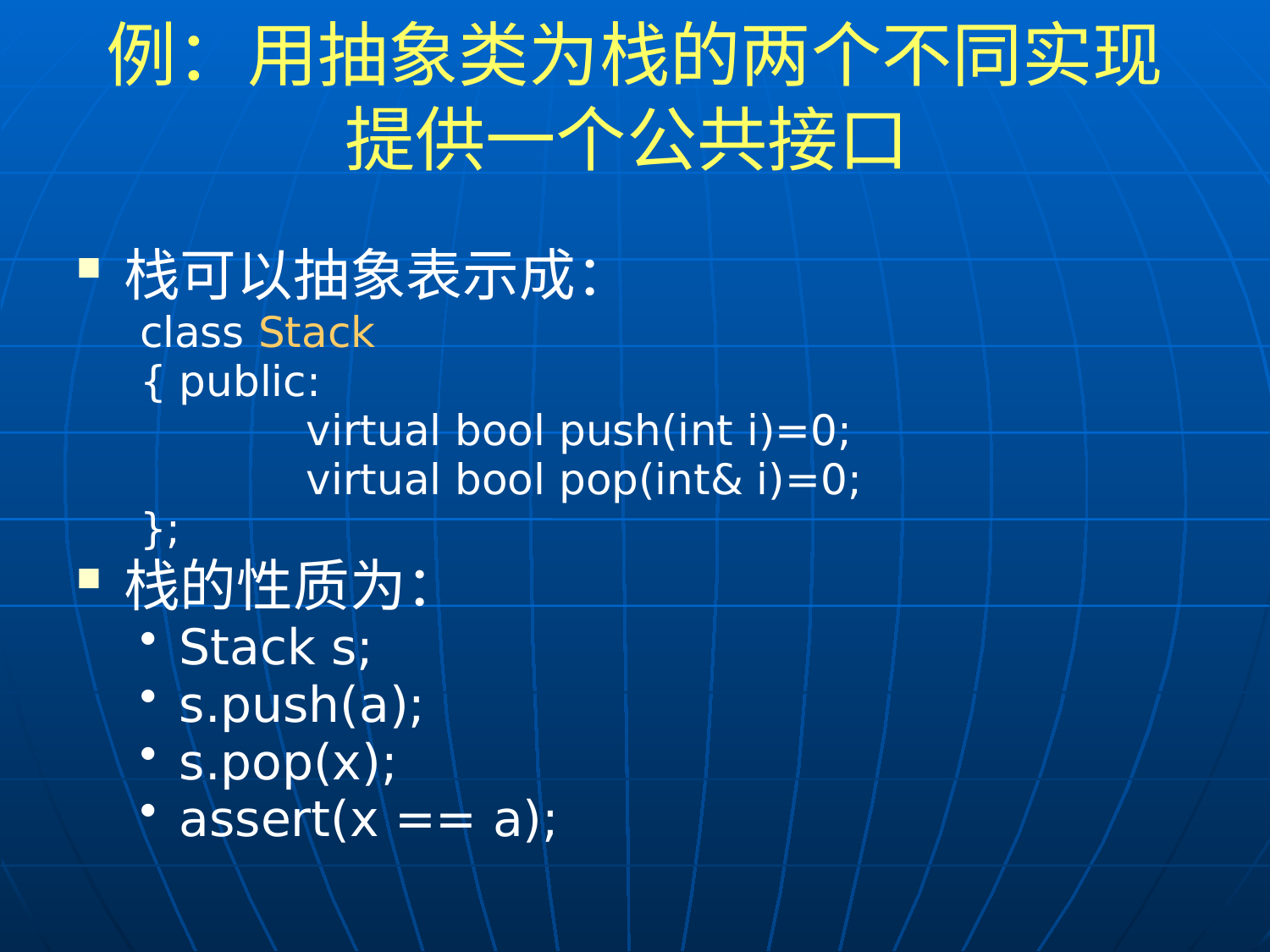

# 例：用抽象类为栈的两个不同实现提供一个公共接口
栈可以抽象表示成：
class Stack
{	public:
		virtual bool push(int i)=0;
		virtual bool pop(int& i)=0;
};
栈的性质为：
Stack s;
s.push(a);
s.pop(x);
assert(x == a);